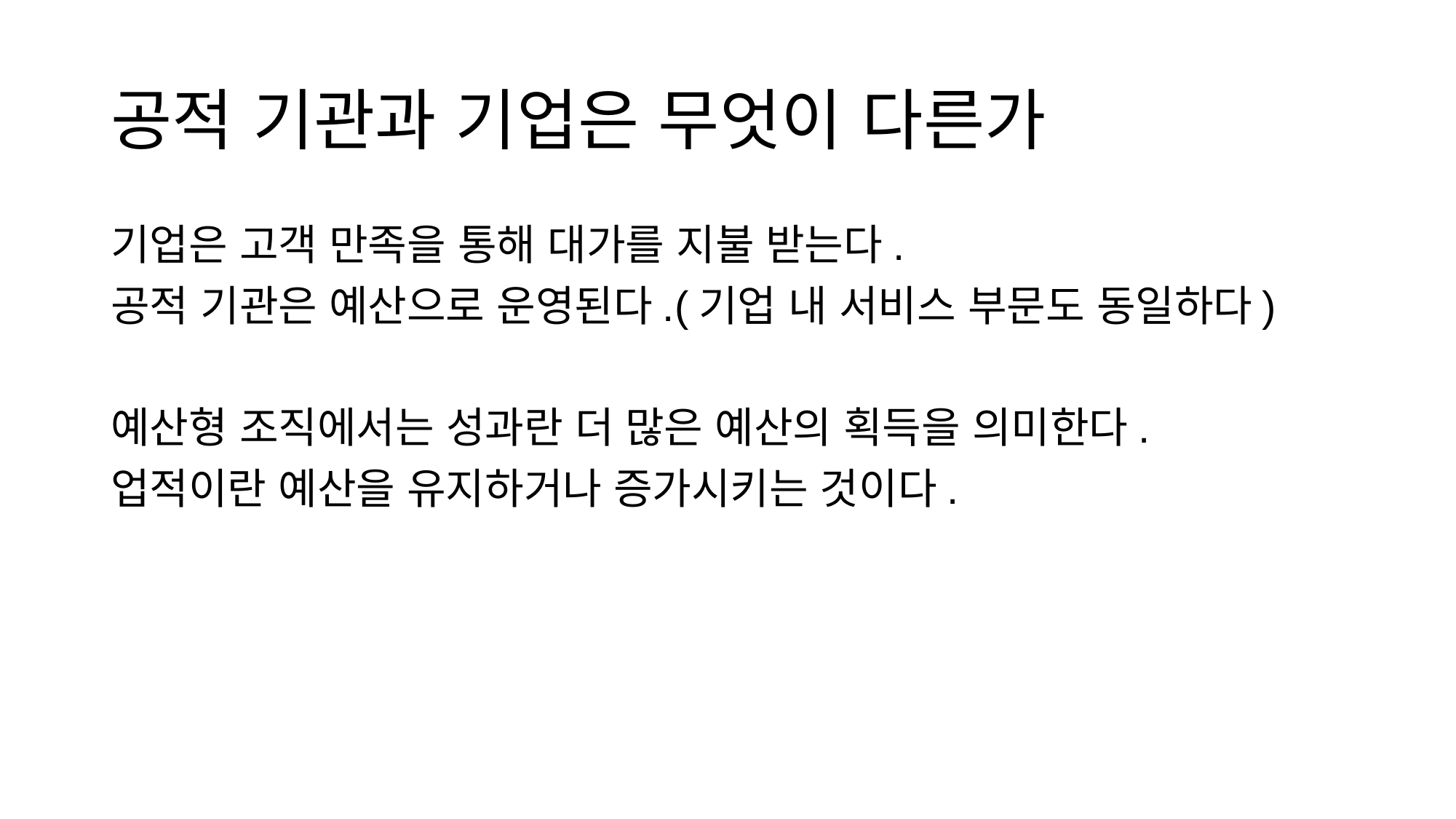

# 공적 기관과 기업은 무엇이 다른가
기업은 고객 만족을 통해 대가를 지불 받는다.
공적 기관은 예산으로 운영된다.(기업 내 서비스 부문도 동일하다)

예산형 조직에서는 성과란 더 많은 예산의 획득을 의미한다.
업적이란 예산을 유지하거나 증가시키는 것이다.